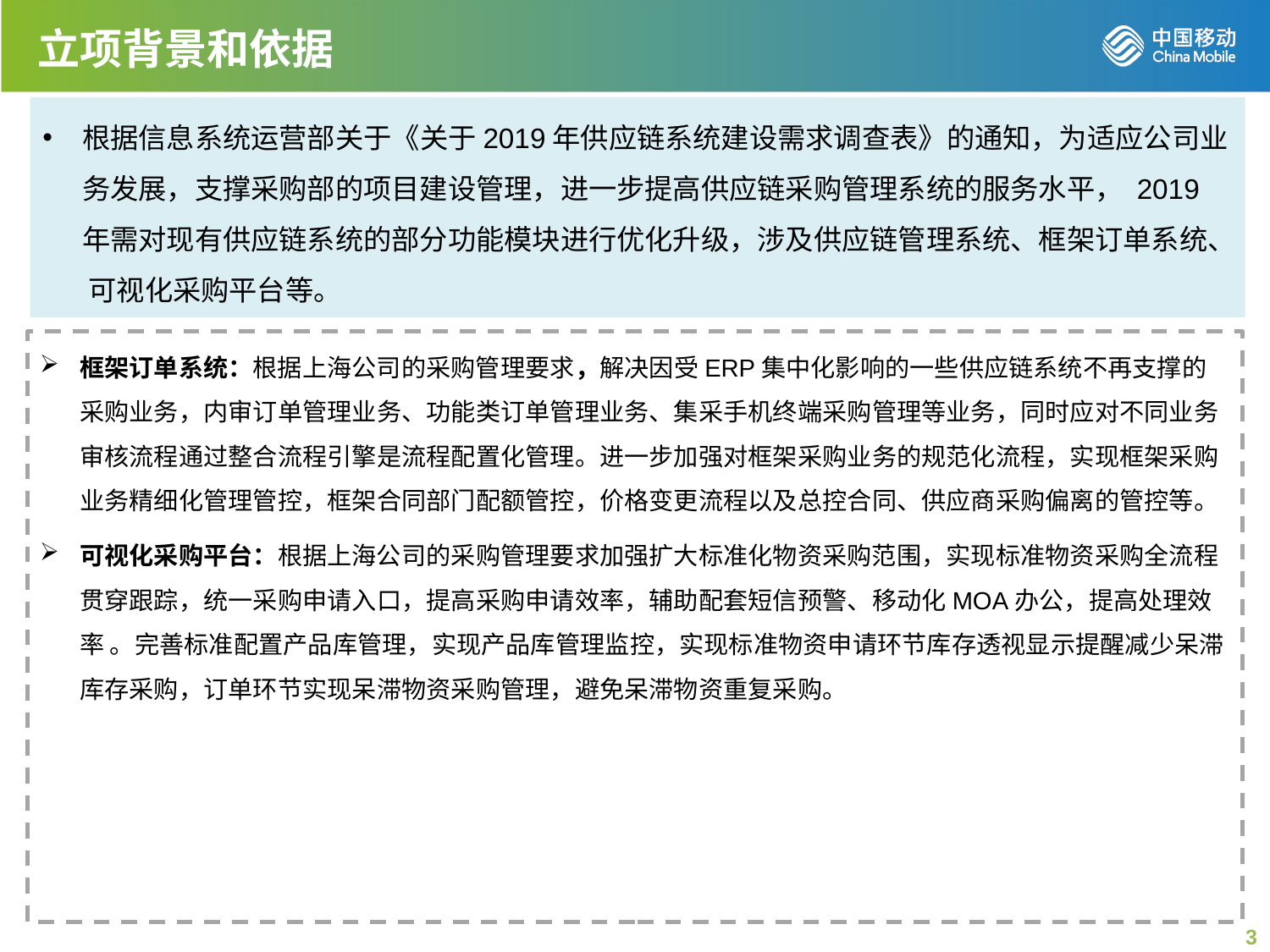

立项背景和依据
根据信息系统运营部关于《关于2019年供应链系统建设需求调查表》的通知，为适应公司业务发展，支撑采购部的项目建设管理，进一步提高供应链采购管理系统的服务水平， 2019年需对现有供应链系统的部分功能模块进行优化升级，涉及供应链管理系统、框架订单系统、 可视化采购平台等。

框架订单系统：根据上海公司的采购管理要求，解决因受ERP集中化影响的一些供应链系统不再支撑的采购业务，内审订单管理业务、功能类订单管理业务、集采手机终端采购管理等业务，同时应对不同业务审核流程通过整合流程引擎是流程配置化管理。进一步加强对框架采购业务的规范化流程，实现框架采购业务精细化管理管控，框架合同部门配额管控，价格变更流程以及总控合同、供应商采购偏离的管控等。
可视化采购平台：根据上海公司的采购管理要求加强扩大标准化物资采购范围，实现标准物资采购全流程贯穿跟踪，统一采购申请入口，提高采购申请效率，辅助配套短信预警、移动化MOA办公，提高处理效率 。完善标准配置产品库管理，实现产品库管理监控，实现标准物资申请环节库存透视显示提醒减少呆滞库存采购，订单环节实现呆滞物资采购管理，避免呆滞物资重复采购。